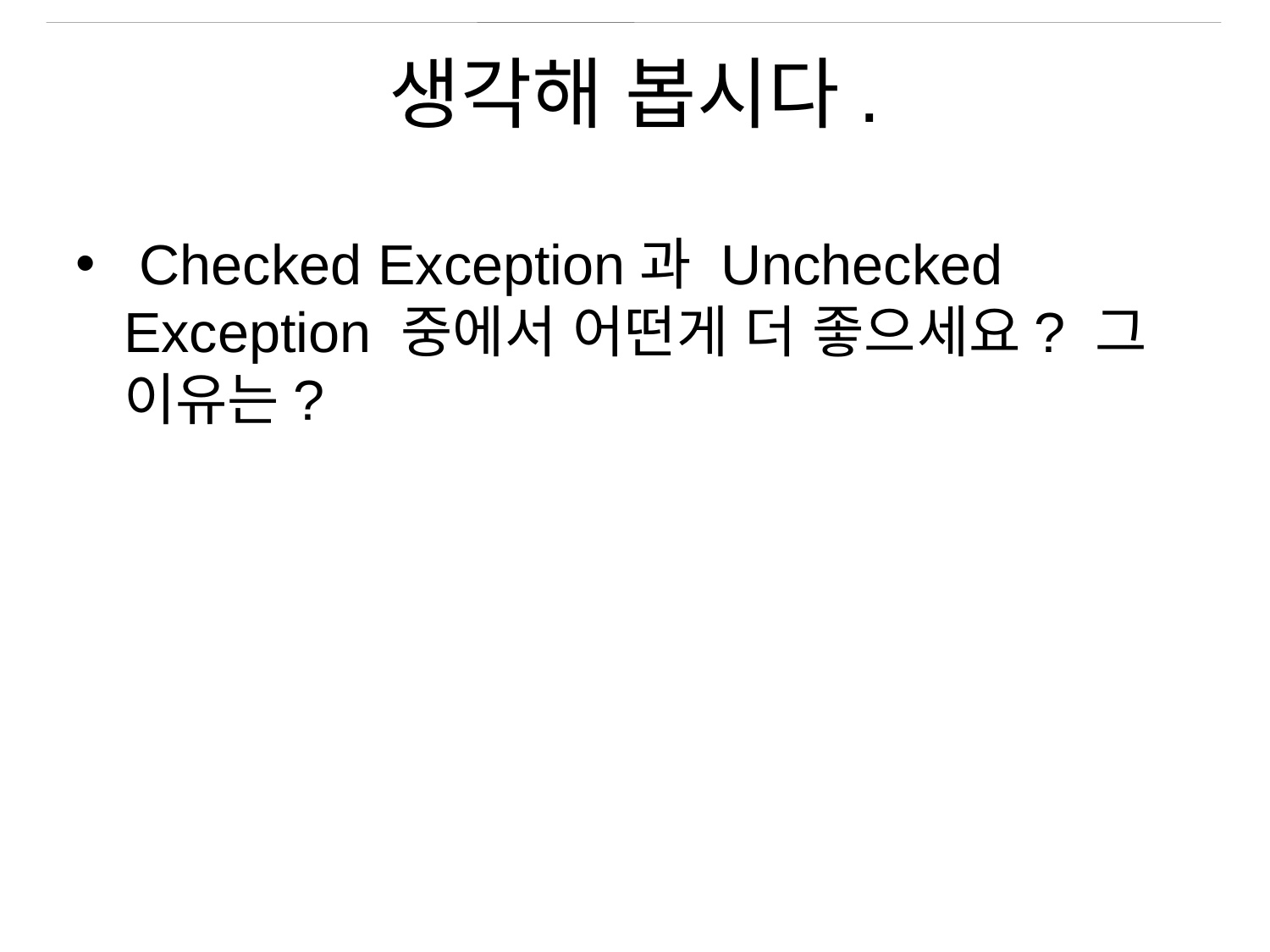

# 생각해 봅시다.
 Checked Exception과 Unchecked Exception 중에서 어떤게 더 좋으세요? 그 이유는?